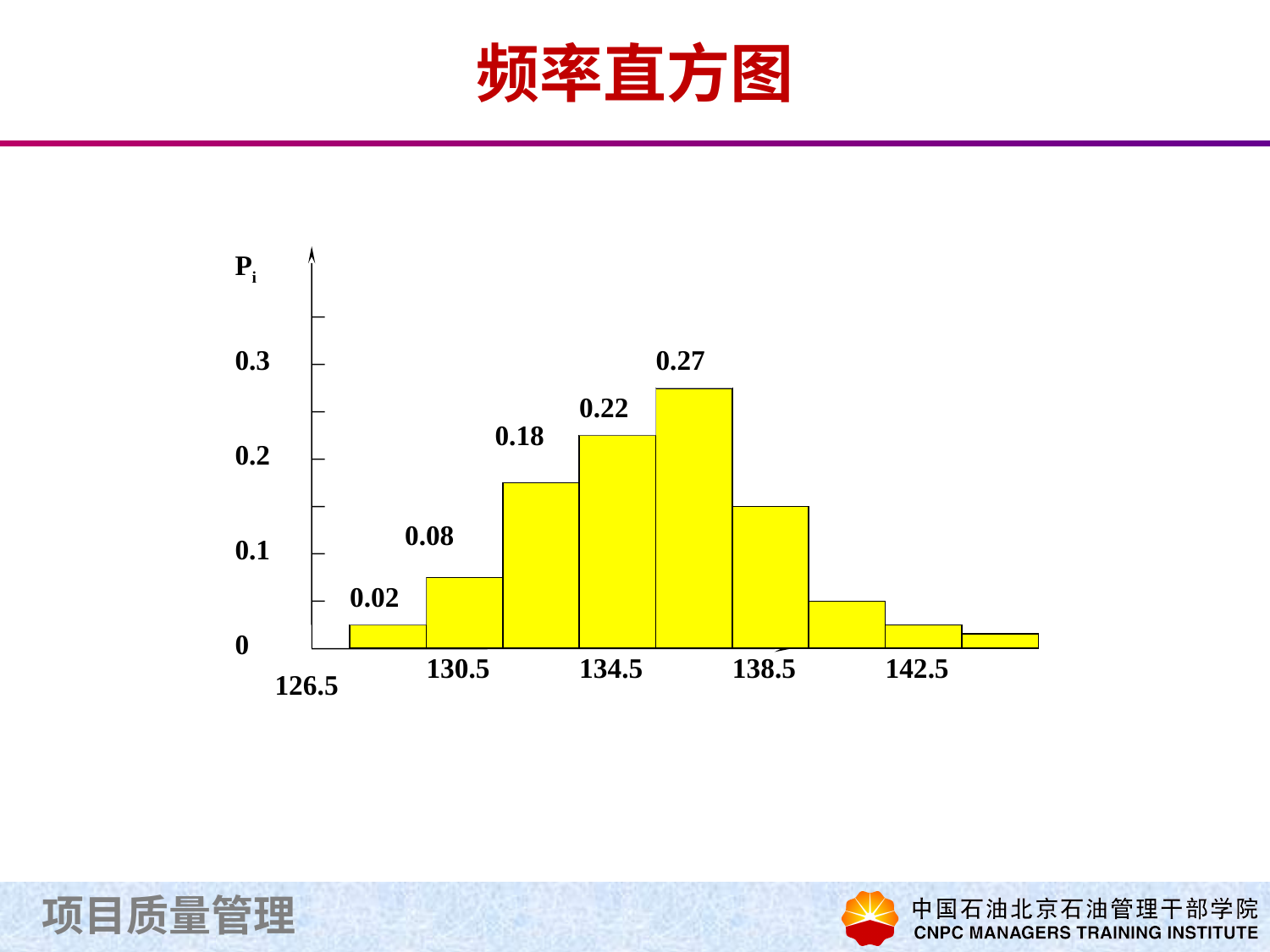

# 频率直方图
Pi

0.3
0.27

0.22

0.18
0.2

0.08
0.1

0.02

0

130.5
134.5
138.5
142.5
126.5